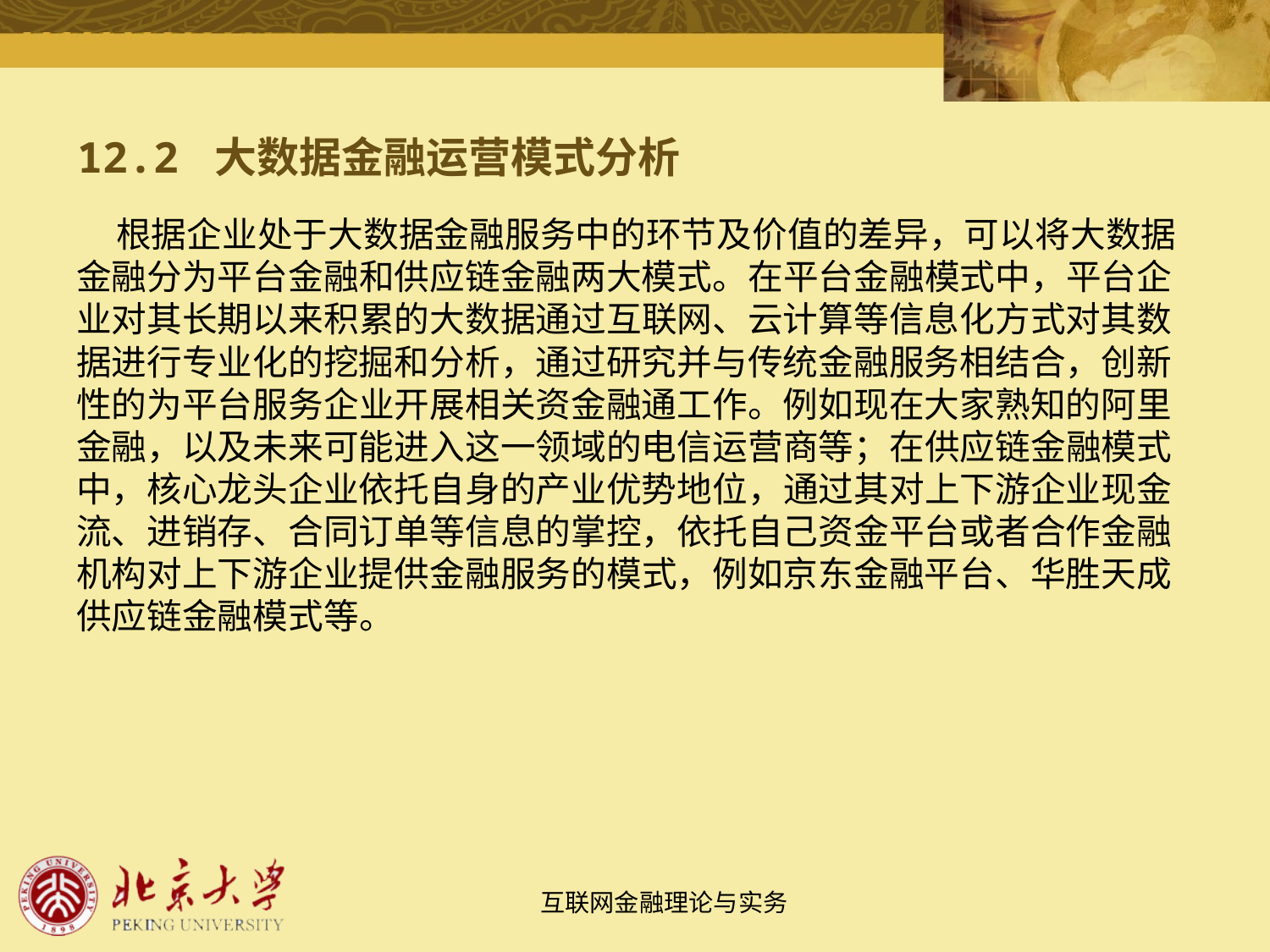

# 12.2 大数据金融运营模式分析
    根据企业处于大数据金融服务中的环节及价值的差异，可以将大数据金融分为平台金融和供应链金融两大模式。在平台金融模式中，平台企业对其长期以来积累的大数据通过互联网、云计算等信息化方式对其数据进行专业化的挖掘和分析，通过研究并与传统金融服务相结合，创新性的为平台服务企业开展相关资金融通工作。例如现在大家熟知的阿里金融，以及未来可能进入这一领域的电信运营商等；在供应链金融模式中，核心龙头企业依托自身的产业优势地位，通过其对上下游企业现金流、进销存、合同订单等信息的掌控，依托自己资金平台或者合作金融机构对上下游企业提供金融服务的模式，例如京东金融平台、华胜天成供应链金融模式等。
18